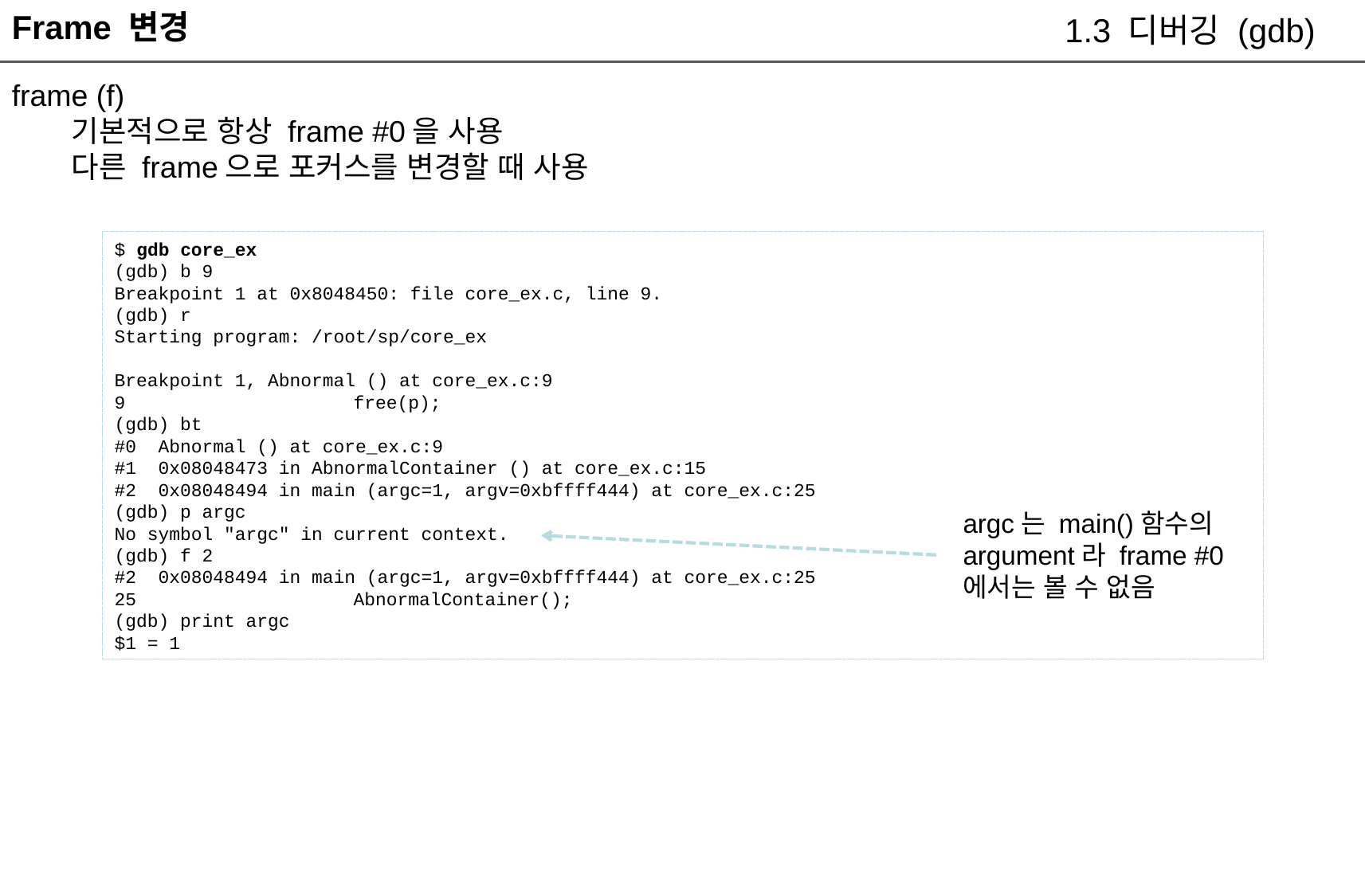

# Frame 변경
frame (f)
기본적으로 항상 frame #0을 사용
다른 frame으로 포커스를 변경할 때 사용
$ gdb core_ex
(gdb) b 9
Breakpoint 1 at 0x8048450: file core_ex.c, line 9.
(gdb) r
Starting program: /root/sp/core_ex

Breakpoint 1, Abnormal () at core_ex.c:9
9		free(p);
(gdb) bt
#0  Abnormal () at core_ex.c:9
#1  0x08048473 in AbnormalContainer () at core_ex.c:15
#2  0x08048494 in main (argc=1, argv=0xbffff444) at core_ex.c:25
(gdb) p argc
No symbol "argc" in current context.
(gdb) f 2
#2  0x08048494 in main (argc=1, argv=0xbffff444) at core_ex.c:25
25		AbnormalContainer();
(gdb) print argc
$1 = 1
argc는 main()함수의
argument라 frame #0 에서는 볼 수 없음